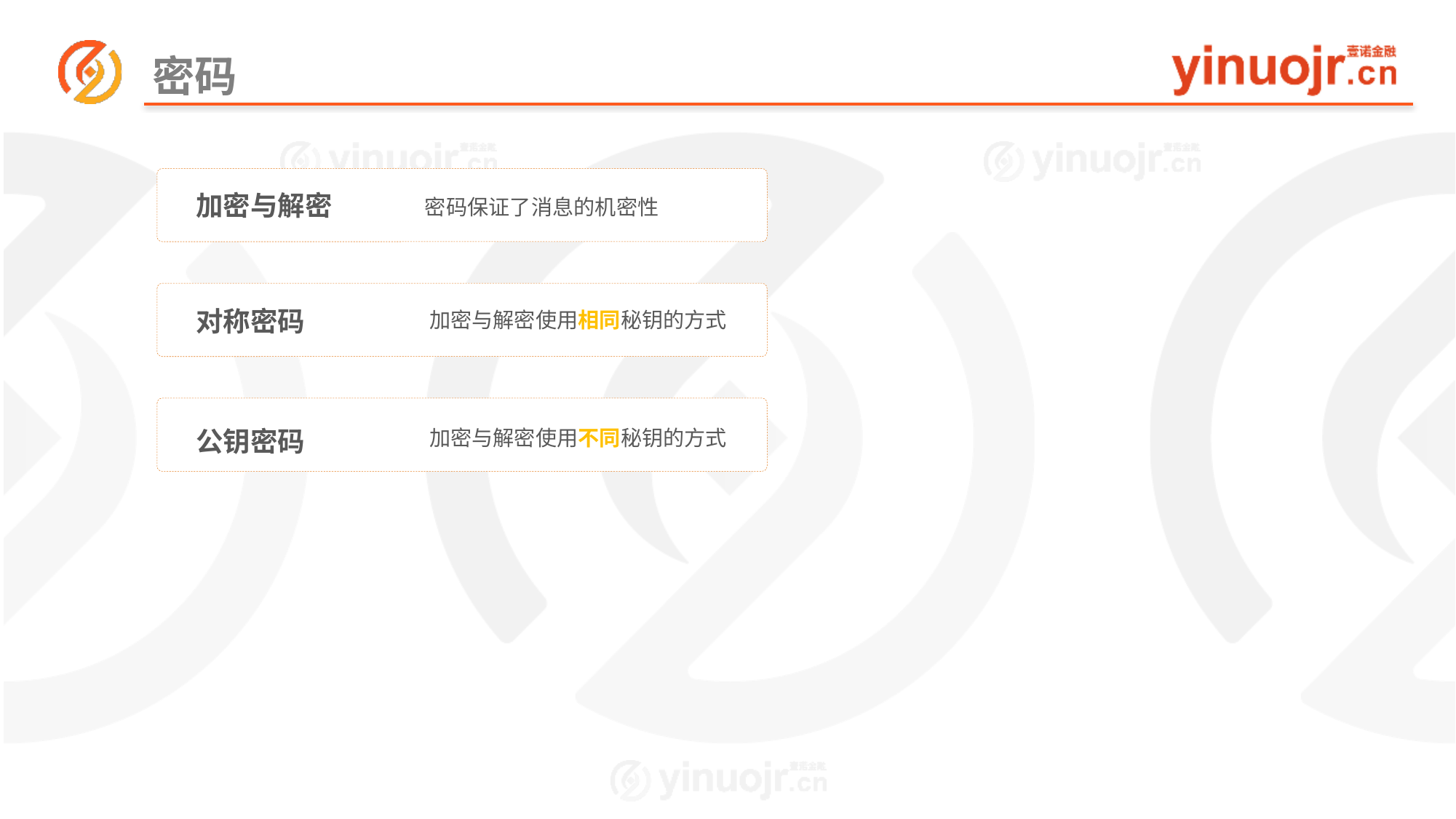

# 密码

加密与解密
密码保证了消息的机密性

对称密码
加密与解密使用相同秘钥的方式

公钥密码
加密与解密使用不同秘钥的方式